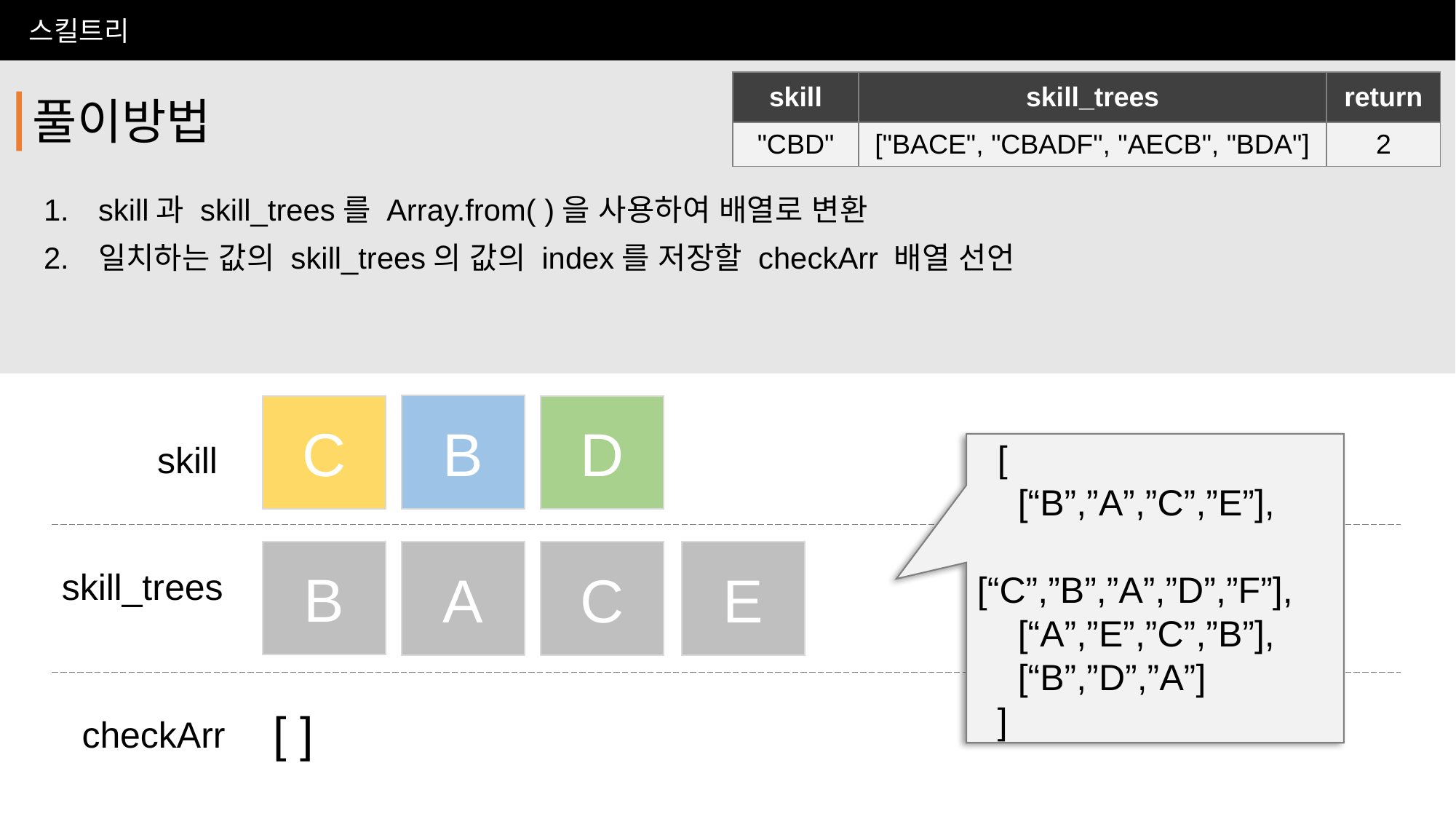

| skill | skill\_trees | return |
| --- | --- | --- |
| "CBD" | ["BACE", "CBADF", "AECB", "BDA"] | 2 |
# 풀이방법
skill과 skill_trees를 Array.from( )을 사용하여 배열로 변환
일치하는 값의 skill_trees의 값의 index를 저장할 checkArr 배열 선언

B
C
D
skill
  [
    [“B”,”A”,”C”,”E”],
    [“C”,”B”,”A”,”D”,”F”],
    [“A”,”E”,”C”,”B”],
    [“B”,”D”,”A”]
  ]
B
A
C
E
skill_trees
0
1
2
[ ]
checkArr
6